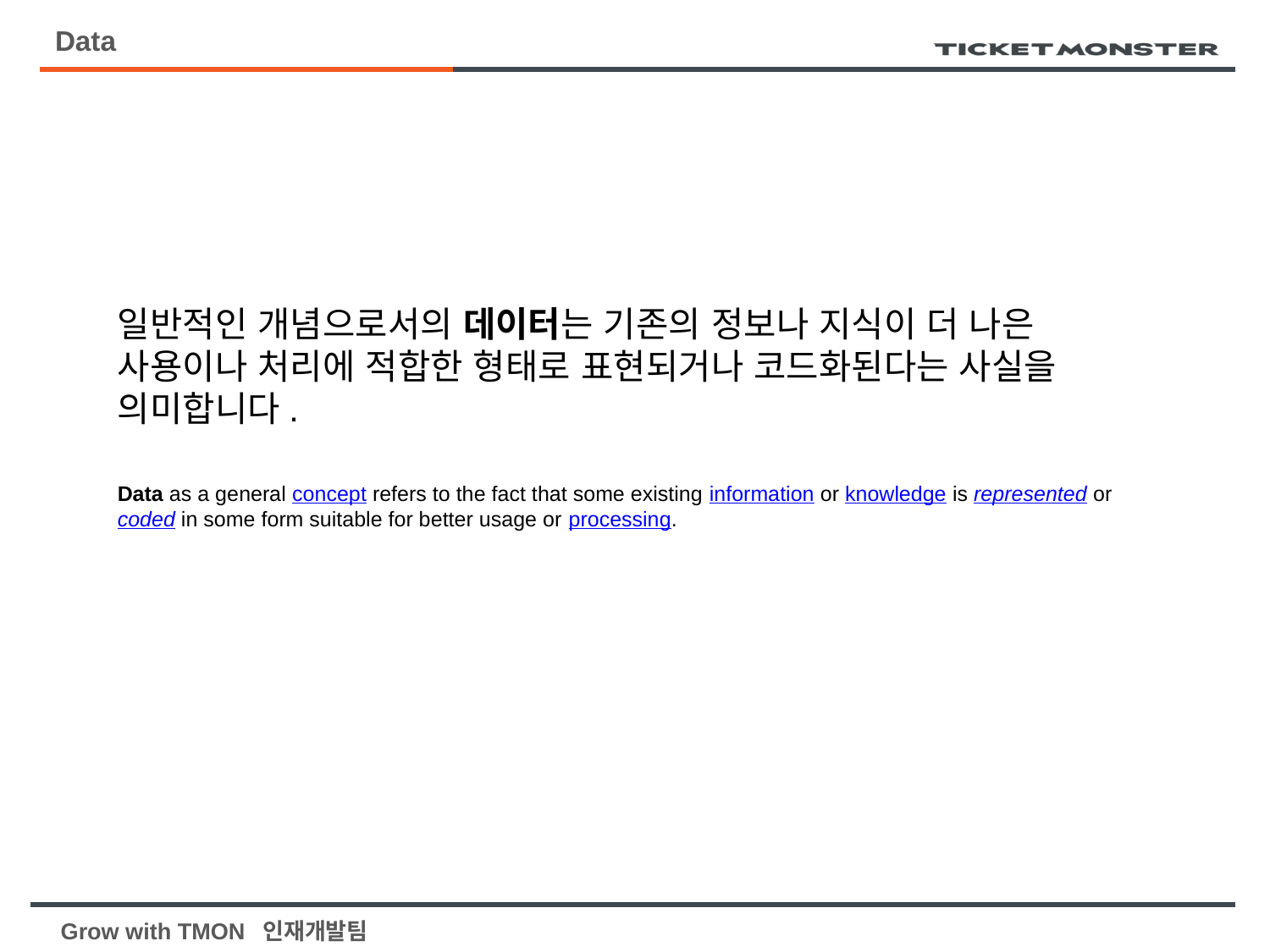

# Data
일반적인 개념으로서의 데이터는 기존의 정보나 지식이 더 나은 사용이나 처리에 적합한 형태로 표현되거나 코드화된다는 사실을 의미합니다.
Data as a general concept refers to the fact that some existing information or knowledge is represented or coded in some form suitable for better usage or processing.